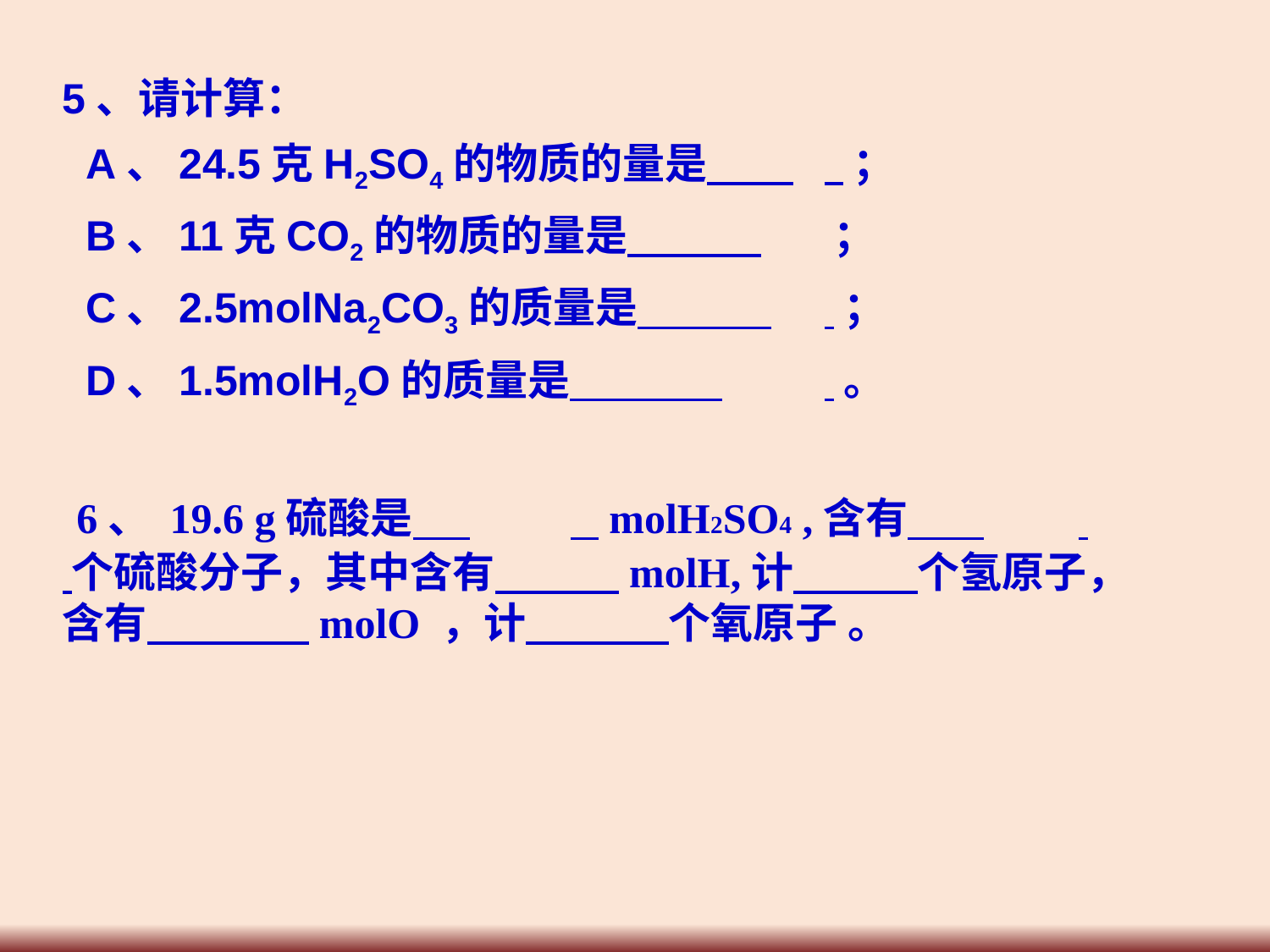

5、请计算：
  A、24.5克H2SO4的物质的量是         	   ；
  B、11克CO2的物质的量是              	 ；
  C、2.5molNa2CO3的质量是              	  ；
  D、1.5molH2O的质量是                	  。
 6、 19.6 g硫酸是      	   molH2SO4 ,含有        	   个硫酸分子，其中含有             molH,计             个氢原子，含有                 molO ，计               个氧原子 。